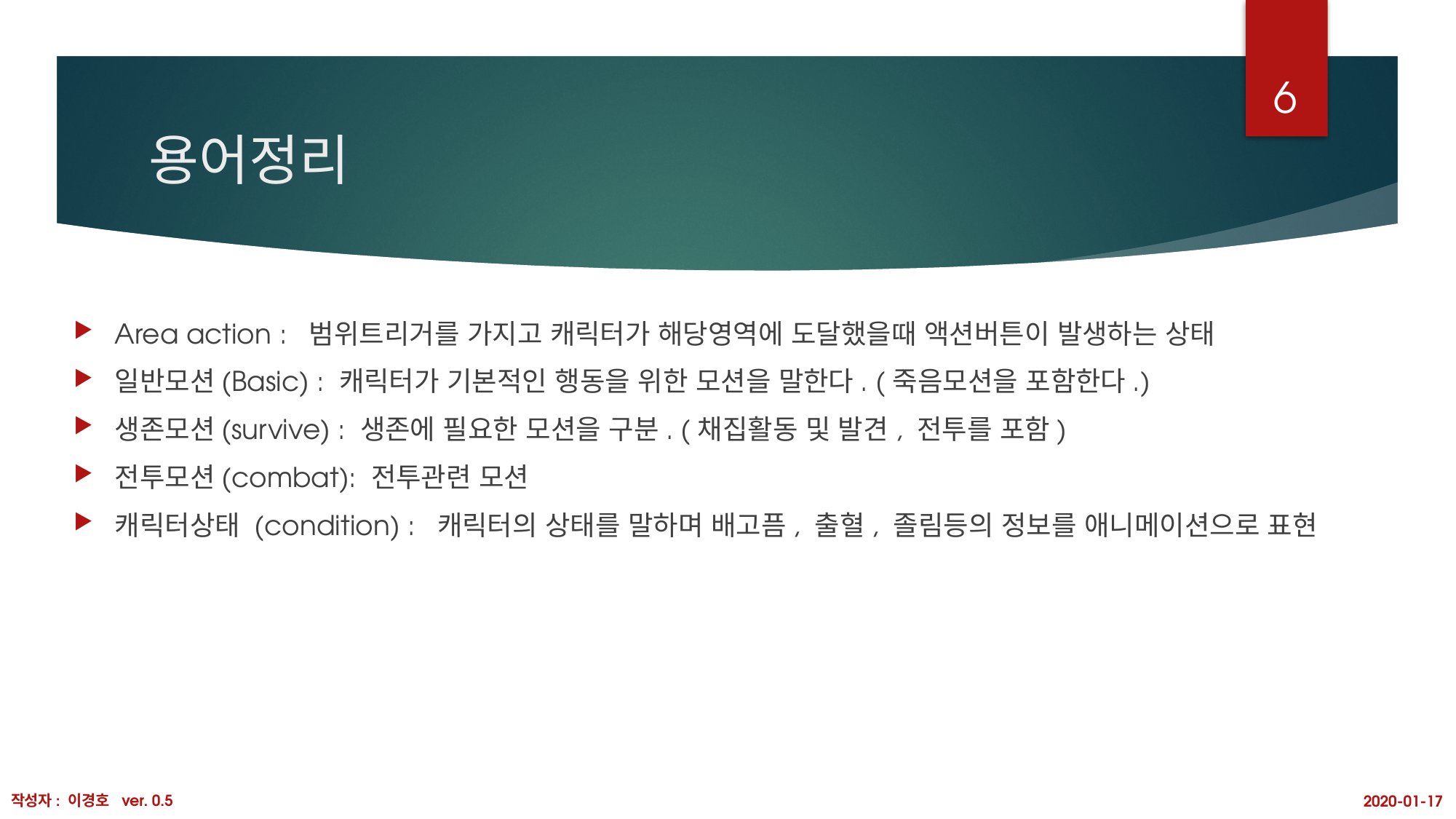

6
# 용어정리
Area action :  범위트리거를 가지고 캐릭터가 해당영역에 도달했을때 액션버튼이 발생하는 상태
일반모션(Basic) : 캐릭터가 기본적인 행동을 위한 모션을 말한다. (죽음모션을 포함한다.)
생존모션(survive) : 생존에 필요한 모션을 구분. (채집활동 및 발견, 전투를 포함)
전투모션(combat): 전투관련 모션
캐릭터상태 (condition) :  캐릭터의 상태를 말하며 배고픔, 출혈, 졸림등의 정보를 애니메이션으로 표현

작성자: 이경호  ver. 0.5
2020-01-17